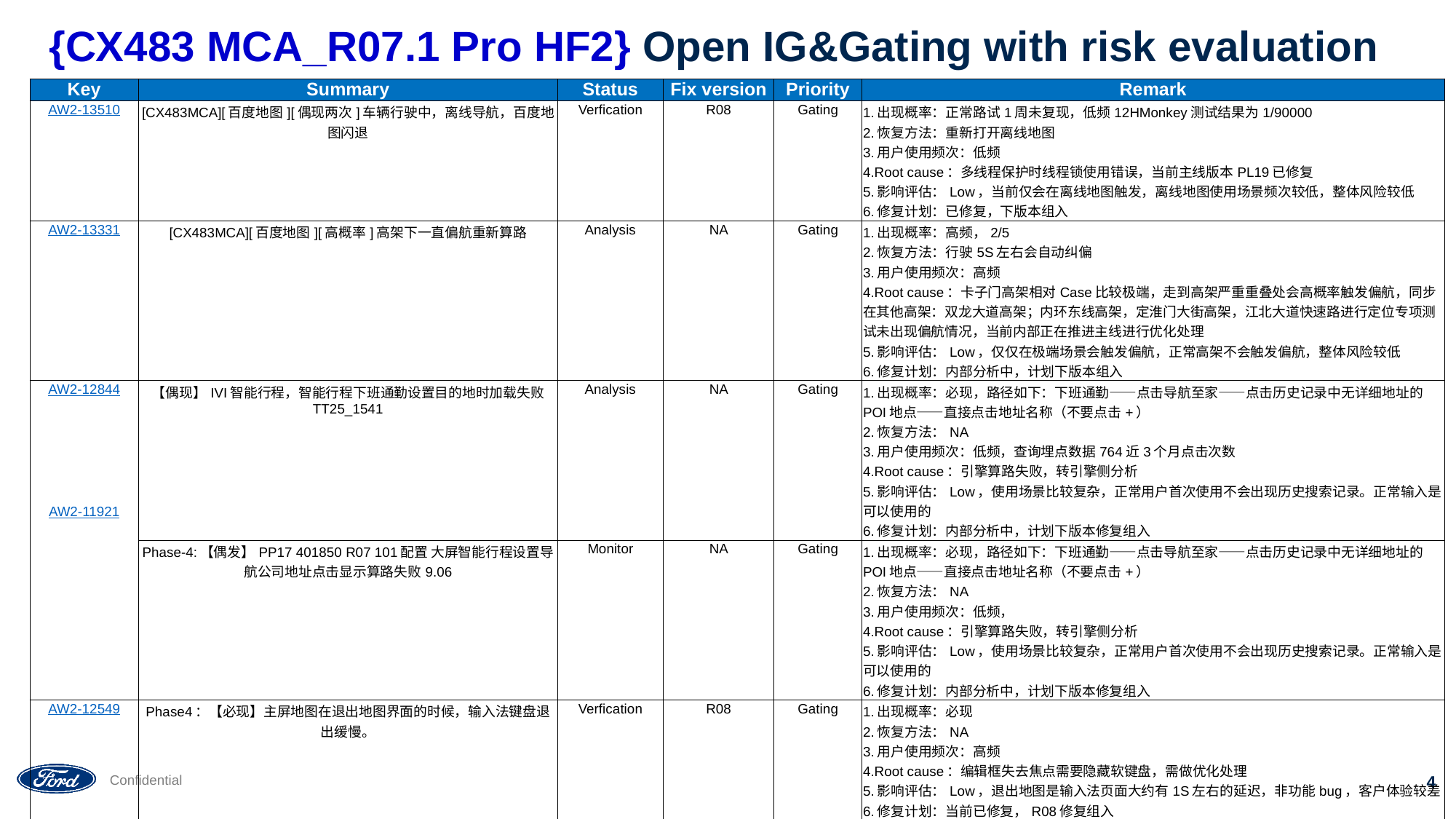

# {CX483 MCA_R07.1 Pro HF2} Open IG&Gating with risk evaluation
| Key | Summary | Status | Fix version | Priority | Remark |
| --- | --- | --- | --- | --- | --- |
| AW2-13510 | [CX483MCA][百度地图][偶现两次]车辆行驶中，离线导航，百度地图闪退 | Verfication | R08 | Gating | 1.出现概率：正常路试1周未复现，低频12HMonkey测试结果为1/90000 2.恢复方法：重新打开离线地图 3.用户使用频次：低频 4.Root cause：多线程保护时线程锁使用错误，当前主线版本PL19已修复 5.影响评估：Low，当前仅会在离线地图触发，离线地图使用场景频次较低，整体风险较低 6.修复计划：已修复，下版本组入 |
| AW2-13331 | [CX483MCA][百度地图][高概率]高架下一直偏航重新算路 | Analysis | NA | Gating | 1.出现概率：高频，2/5 2.恢复方法：行驶5S左右会自动纠偏 3.用户使用频次：高频 4.Root cause：卡子门高架相对Case比较极端，走到高架严重重叠处会高概率触发偏航，同步在其他高架：双龙大道高架；内环东线高架，定淮门大街高架，江北大道快速路进行定位专项测试未出现偏航情况，当前内部正在推进主线进行优化处理 5.影响评估：Low，仅仅在极端场景会触发偏航，正常高架不会触发偏航，整体风险较低 6.修复计划：内部分析中，计划下版本组入 |
| AW2-12844 AW2-11921 | 【偶现】IVI智能行程，智能行程下班通勤设置目的地时加载失败 TT25\_1541 | Analysis | NA | Gating | 1.出现概率：必现，路径如下：下班通勤——点击导航至家——点击历史记录中无详细地址的POI地点——直接点击地址名称（不要点击+） 2.恢复方法：NA 3.用户使用频次：低频，查询埋点数据764近3个月点击次数 4.Root cause：引擎算路失败，转引擎侧分析 5.影响评估：Low，使用场景比较复杂，正常用户首次使用不会出现历史搜索记录。正常输入是可以使用的 6.修复计划：内部分析中，计划下版本修复组入 |
|  | Phase-4:【偶发】PP17 401850 R07 101配置 大屏智能行程设置导航公司地址点击显示算路失败9.06 | Monitor | NA | Gating | 1.出现概率：必现，路径如下：下班通勤——点击导航至家——点击历史记录中无详细地址的POI地点——直接点击地址名称（不要点击+） 2.恢复方法：NA 3.用户使用频次：低频， 4.Root cause：引擎算路失败，转引擎侧分析 5.影响评估：Low，使用场景比较复杂，正常用户首次使用不会出现历史搜索记录。正常输入是可以使用的 6.修复计划：内部分析中，计划下版本修复组入 |
| AW2-12549 | Phase4：【必现】主屏地图在退出地图界面的时候，输入法键盘退出缓慢。 | Verfication | R08 | Gating | 1.出现概率：必现 2.恢复方法：NA 3.用户使用频次：高频 4.Root cause：编辑框失去焦点需要隐藏软键盘，需做优化处理 5.影响评估：Low，退出地图是输入法页面大约有1S左右的延迟，非功能bug，客户体验较差 6.修复计划：当前已修复，R08修复组入 |
| AW2-11292 | 【CX483MCA】【语音】【必现】爱奇艺视频播放时，语音：静音模式，并未进入静音模式，音量无变化 | Verfication | R08 | Gating | 1.出现概率：必现 2.恢复方法：硬按键静音 3.用户使用频次：低频 4.Root cause：打开静音再次播放会请求焦点失败，更新逻辑不会请求静音焦点 5.影响评估：Low，可通过硬按键进行静音，恢复方法较低，客户影响程度较低 6.修复计划：当前已修复，计划R08修复组入 |